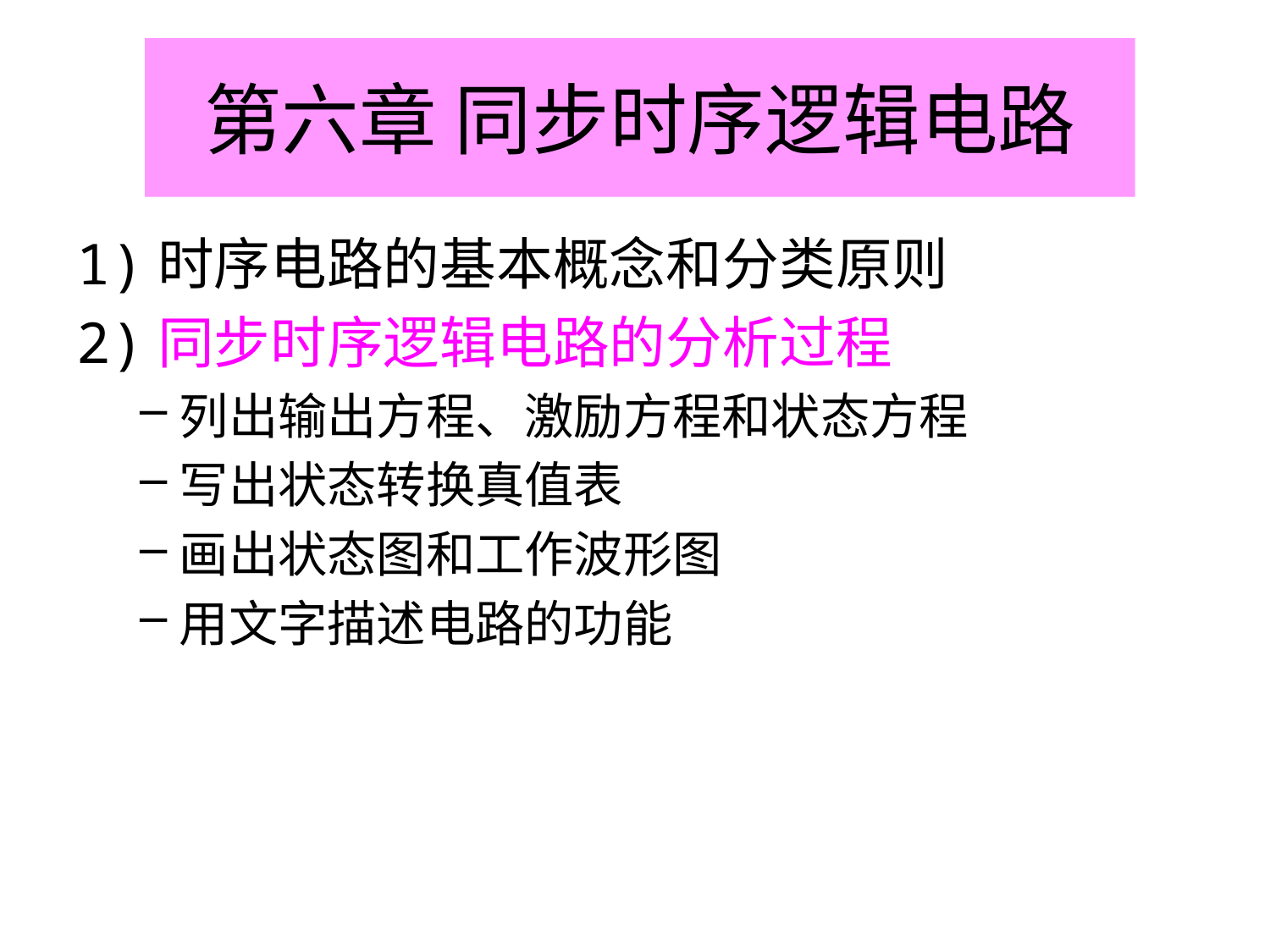

# 第六章 同步时序逻辑电路
1)时序电路的基本概念和分类原则
2)同步时序逻辑电路的分析过程
列出输出方程、激励方程和状态方程
写出状态转换真值表
画出状态图和工作波形图
用文字描述电路的功能